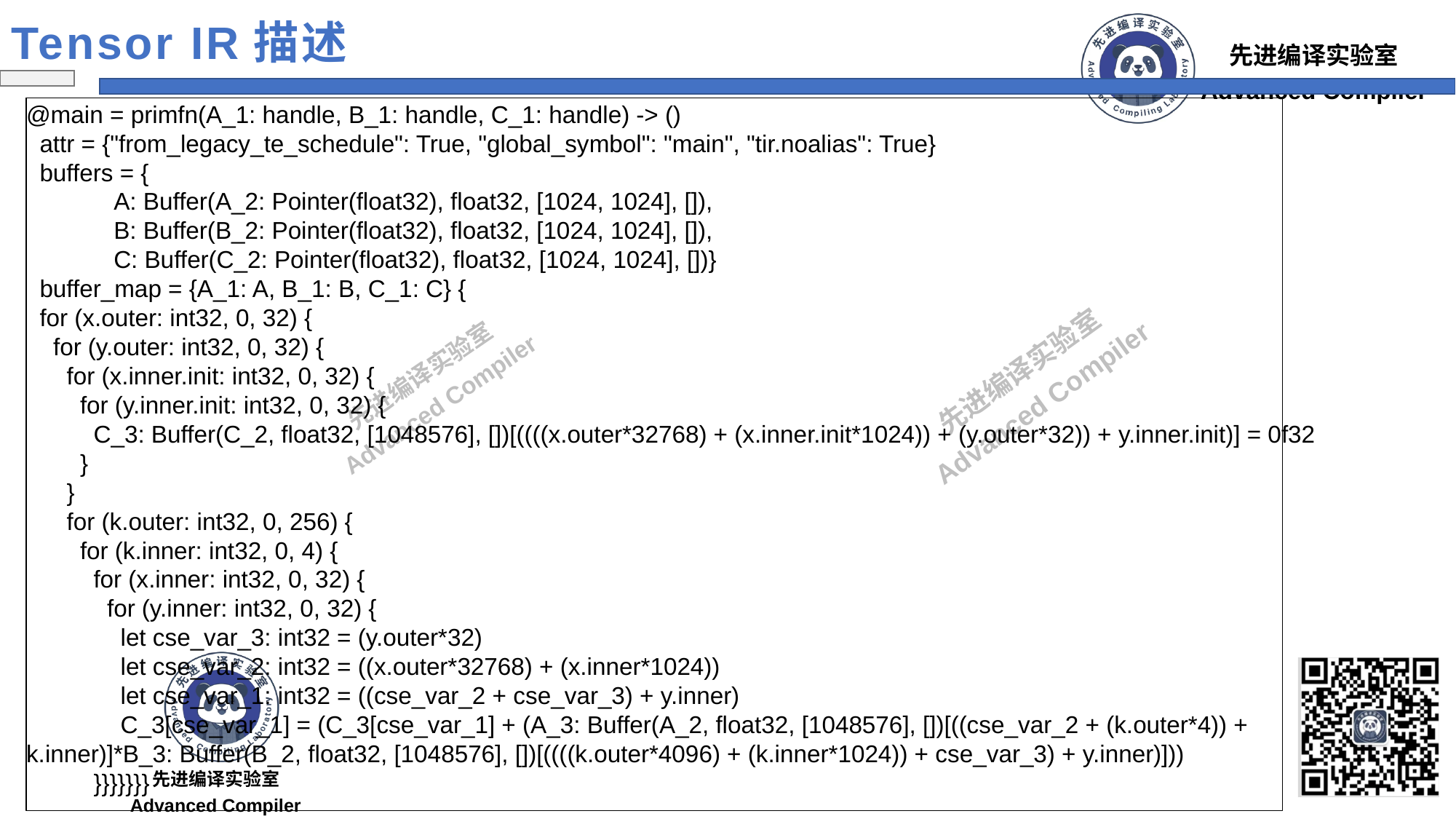

Tensor IR描述

@main = primfn(A_1: handle, B_1: handle, C_1: handle) -> ()
  attr = {"from_legacy_te_schedule": True, "global_symbol": "main", "tir.noalias": True}
  buffers = {
             A: Buffer(A_2: Pointer(float32), float32, [1024, 1024], []),
             B: Buffer(B_2: Pointer(float32), float32, [1024, 1024], []),
             C: Buffer(C_2: Pointer(float32), float32, [1024, 1024], [])}
  buffer_map = {A_1: A, B_1: B, C_1: C} {
  for (x.outer: int32, 0, 32) {
    for (y.outer: int32, 0, 32) {
      for (x.inner.init: int32, 0, 32) {
        for (y.inner.init: int32, 0, 32) {
          C_3: Buffer(C_2, float32, [1048576], [])[((((x.outer*32768) + (x.inner.init*1024)) + (y.outer*32)) + y.inner.init)] = 0f32
        }
      }
      for (k.outer: int32, 0, 256) {
        for (k.inner: int32, 0, 4) {
          for (x.inner: int32, 0, 32) {
            for (y.inner: int32, 0, 32) {
              let cse_var_3: int32 = (y.outer*32)
              let cse_var_2: int32 = ((x.outer*32768) + (x.inner*1024))
              let cse_var_1: int32 = ((cse_var_2 + cse_var_3) + y.inner)
              C_3[cse_var_1] = (C_3[cse_var_1] + (A_3: Buffer(A_2, float32, [1048576], [])[((cse_var_2 + (k.outer*4)) + k.inner)]*B_3: Buffer(B_2, float32, [1048576], [])[((((k.outer*4096) + (k.inner*1024)) + cse_var_3) + y.inner)]))
          }}}}}}}